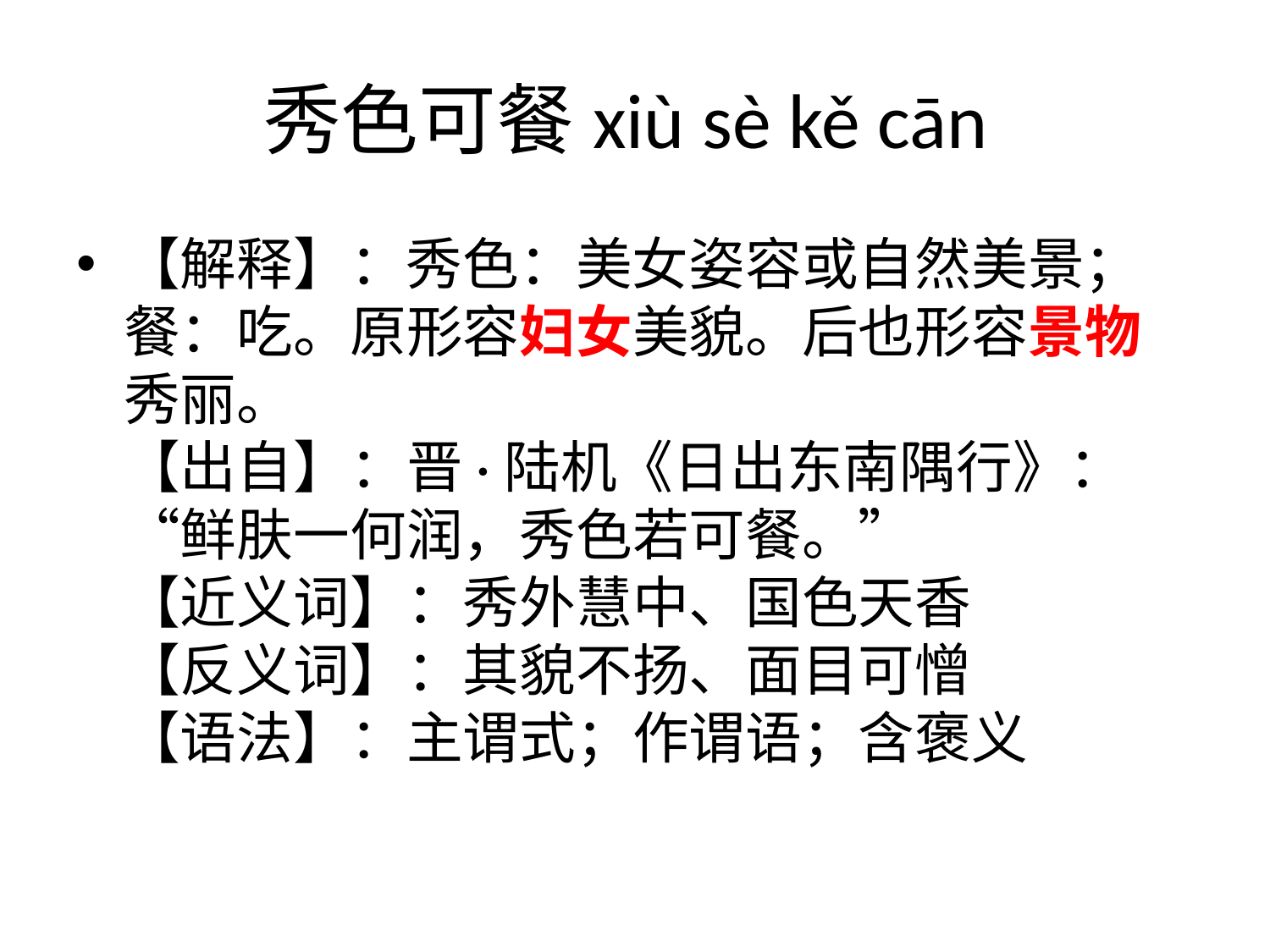

# 秀色可餐xiù sè kě cān
【解释】：秀色：美女姿容或自然美景；餐：吃。原形容妇女美貌。后也形容景物秀丽。
【出自】：晋·陆机《日出东南隅行》：“鲜肤一何润，秀色若可餐。”
【近义词】：秀外慧中、国色天香
【反义词】：其貌不扬、面目可憎
【语法】：主谓式；作谓语；含褒义